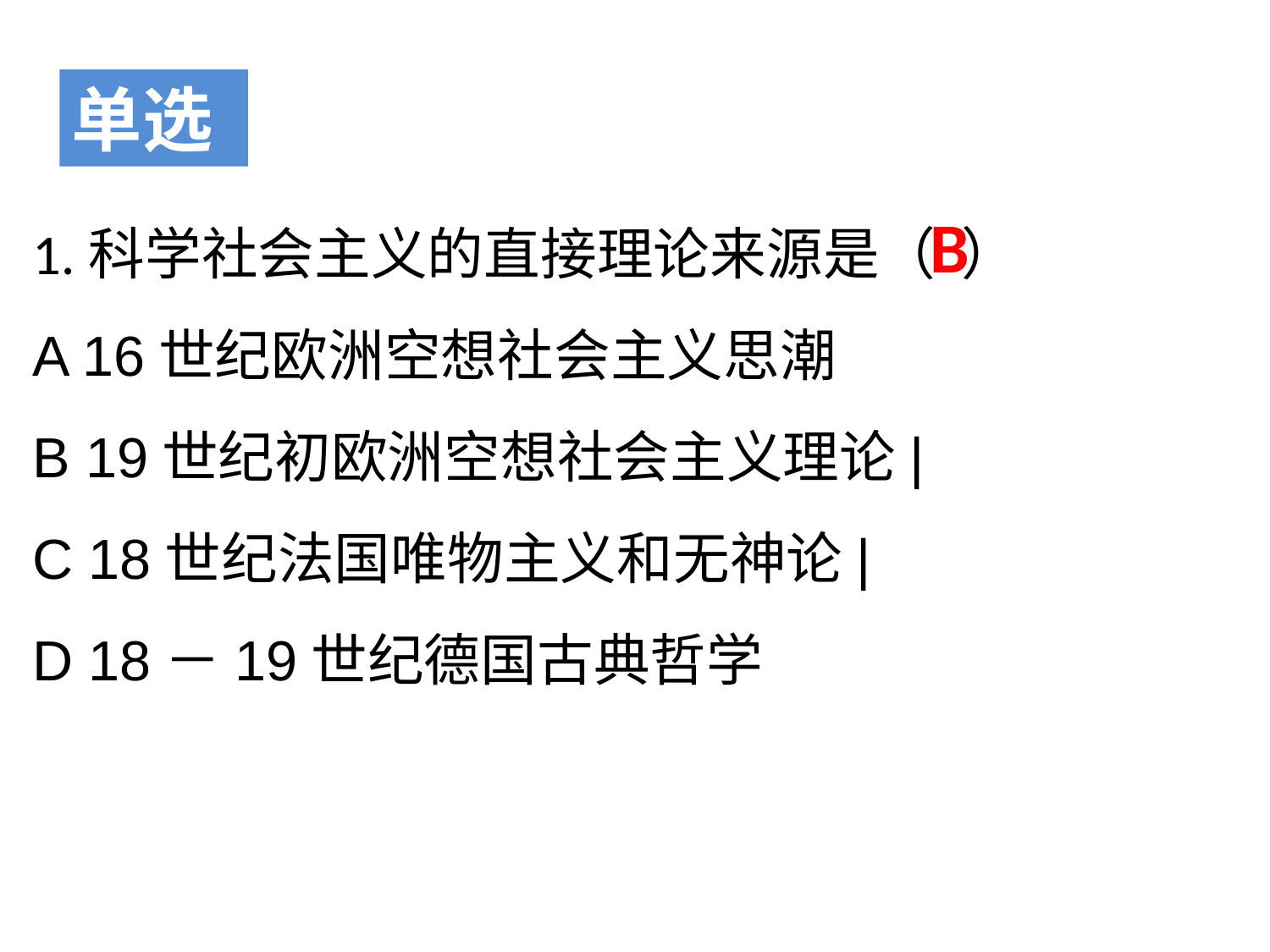

单选
1.科学社会主义的直接理论来源是（  ）
A 16世纪欧洲空想社会主义思潮
B 19世纪初欧洲空想社会主义理论|
C 18世纪法国唯物主义和无神论|
D 18－19世纪德国古典哲学
B